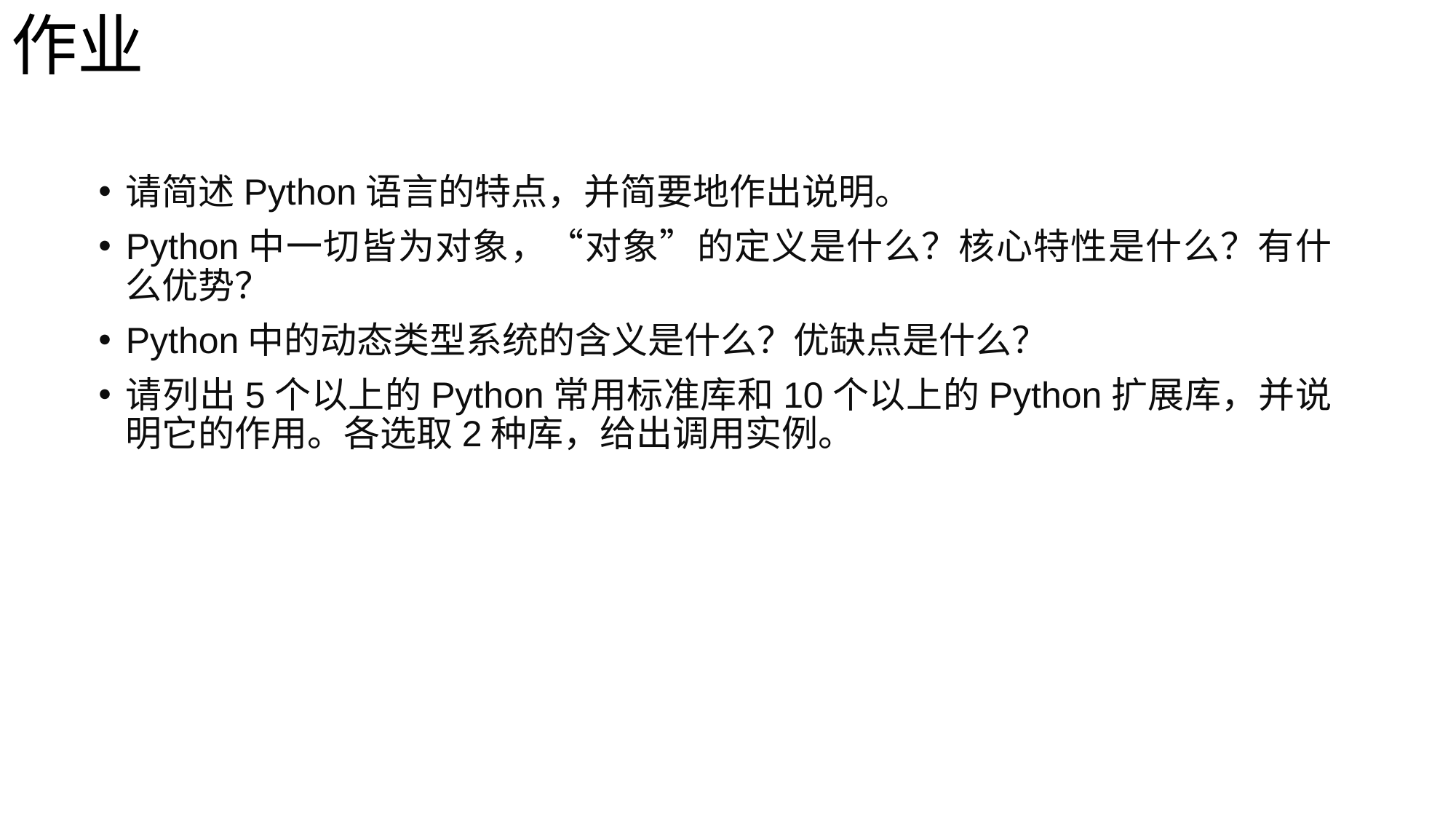

# 作业
请简述Python语言的特点，并简要地作出说明。
Python中一切皆为对象，“对象”的定义是什么？核心特性是什么？有什么优势？
Python中的动态类型系统的含义是什么？优缺点是什么？
请列出5个以上的Python常用标准库和10个以上的Python扩展库，并说明它的作用。各选取2种库，给出调用实例。